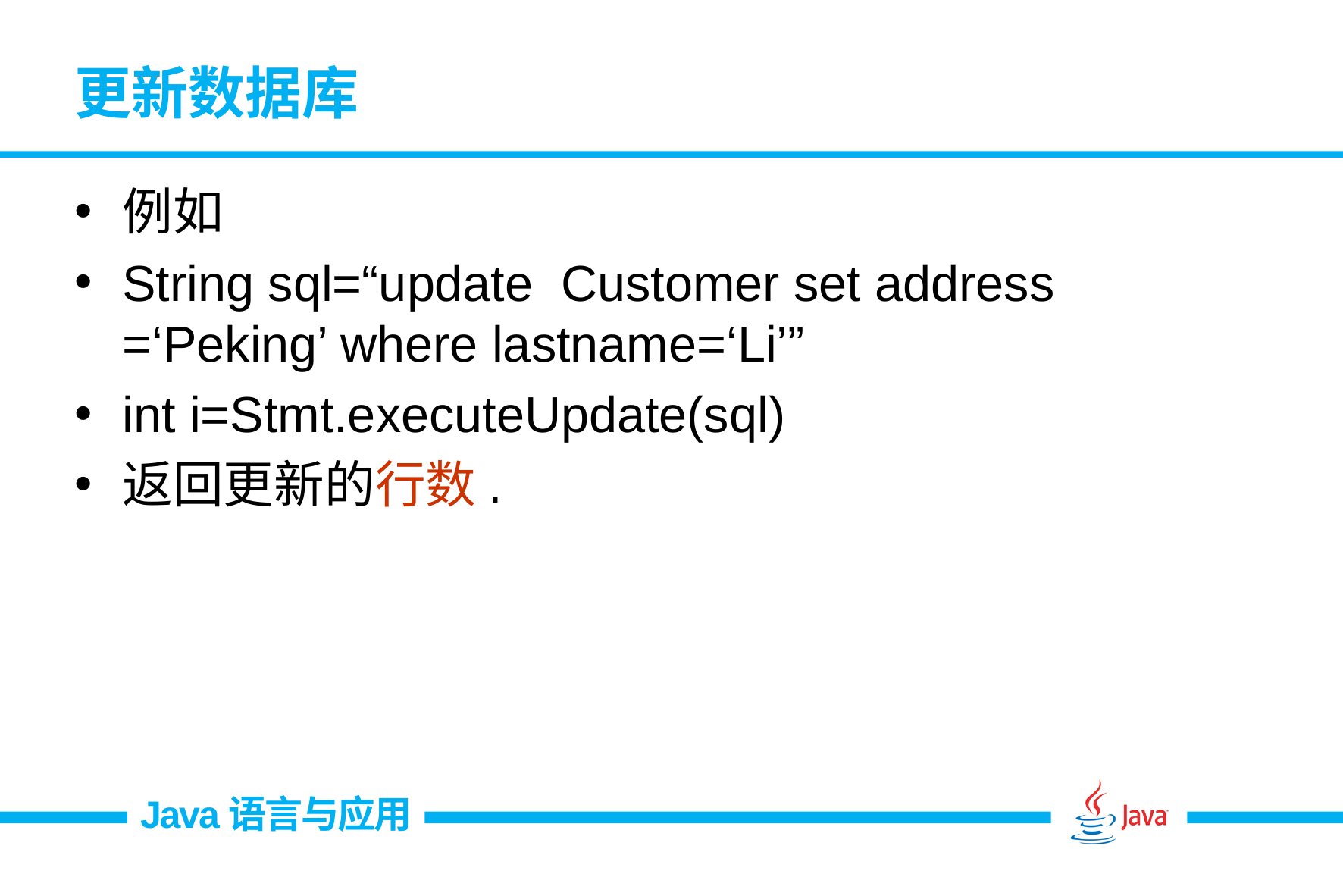

# 更新数据库
例如
String sql=“update  Customer set address =‘Peking’ where lastname=‘Li’”
int i=Stmt.executeUpdate(sql)
返回更新的行数.